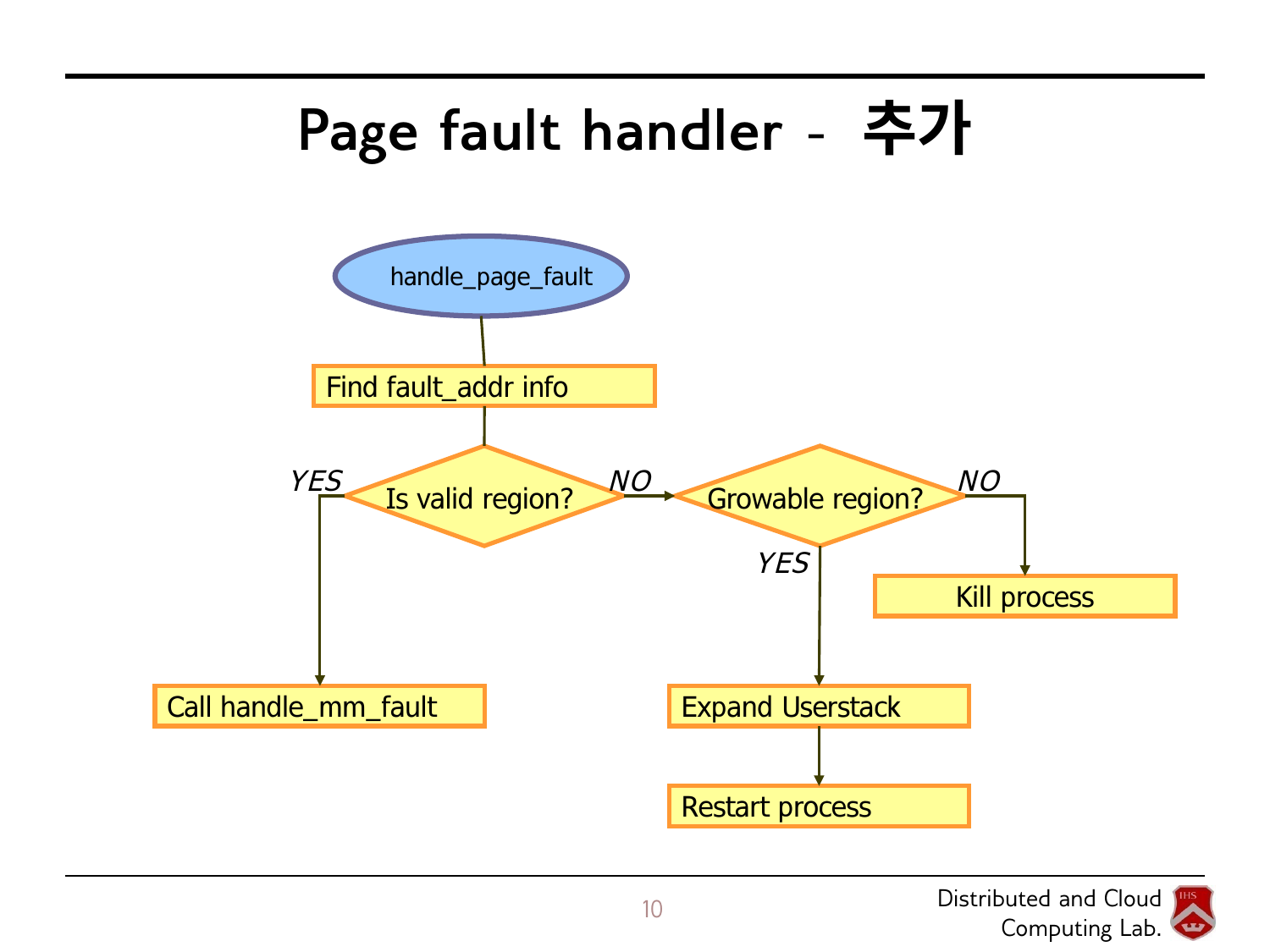

# Page fault handler - 추가
handle_page_fault
Find fault_addr info
Is valid region?
Growable region?
YES
NO
NO
YES
Kill process
Call handle_mm_fault
Expand Userstack
Restart process
10